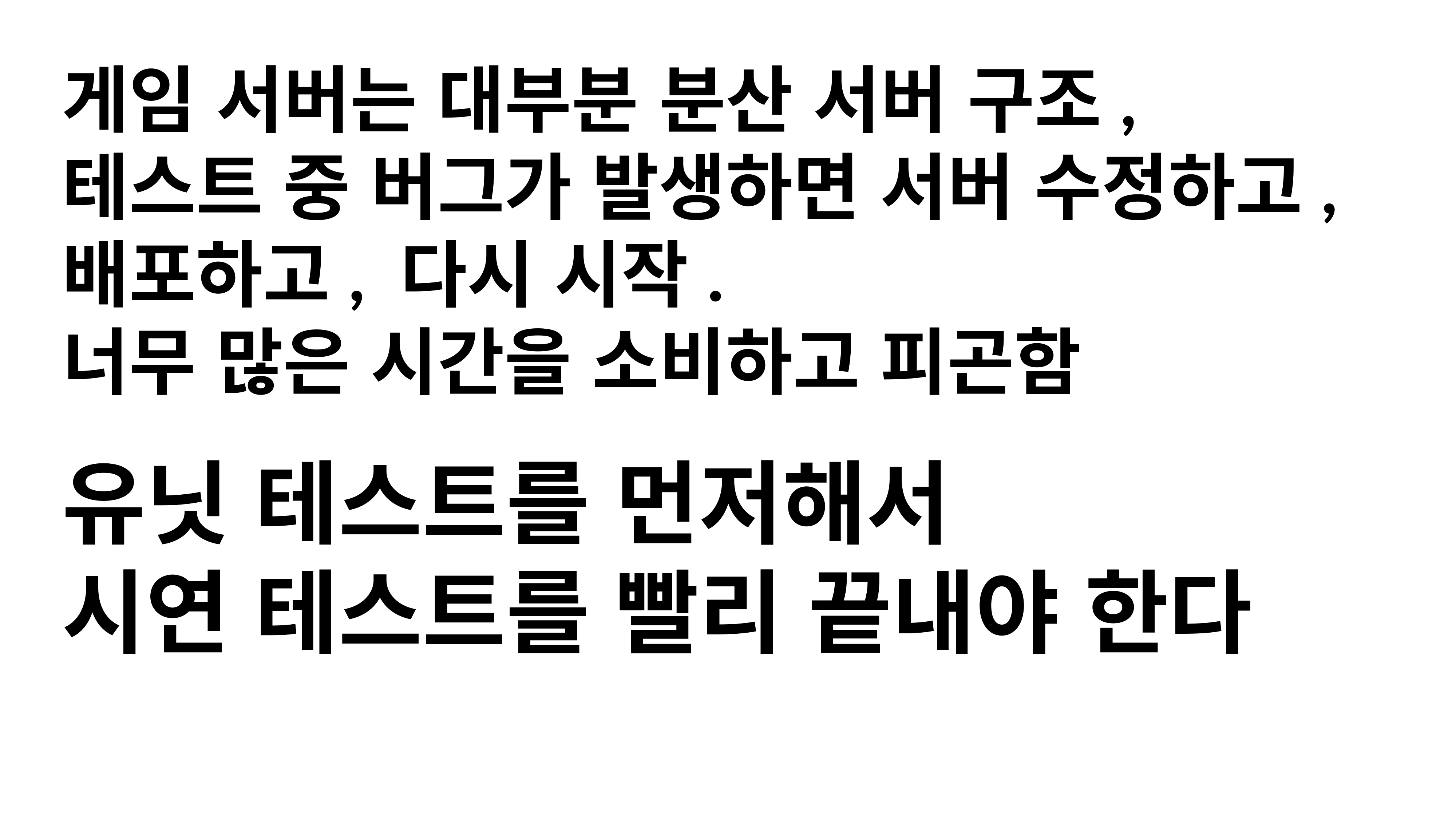

게임 서버는 대부분 분산 서버 구조,
테스트 중 버그가 발생하면 서버 수정하고, 배포하고, 다시 시작.
너무 많은 시간을 소비하고 피곤함
유닛 테스트를 먼저해서
시연 테스트를 빨리 끝내야 한다